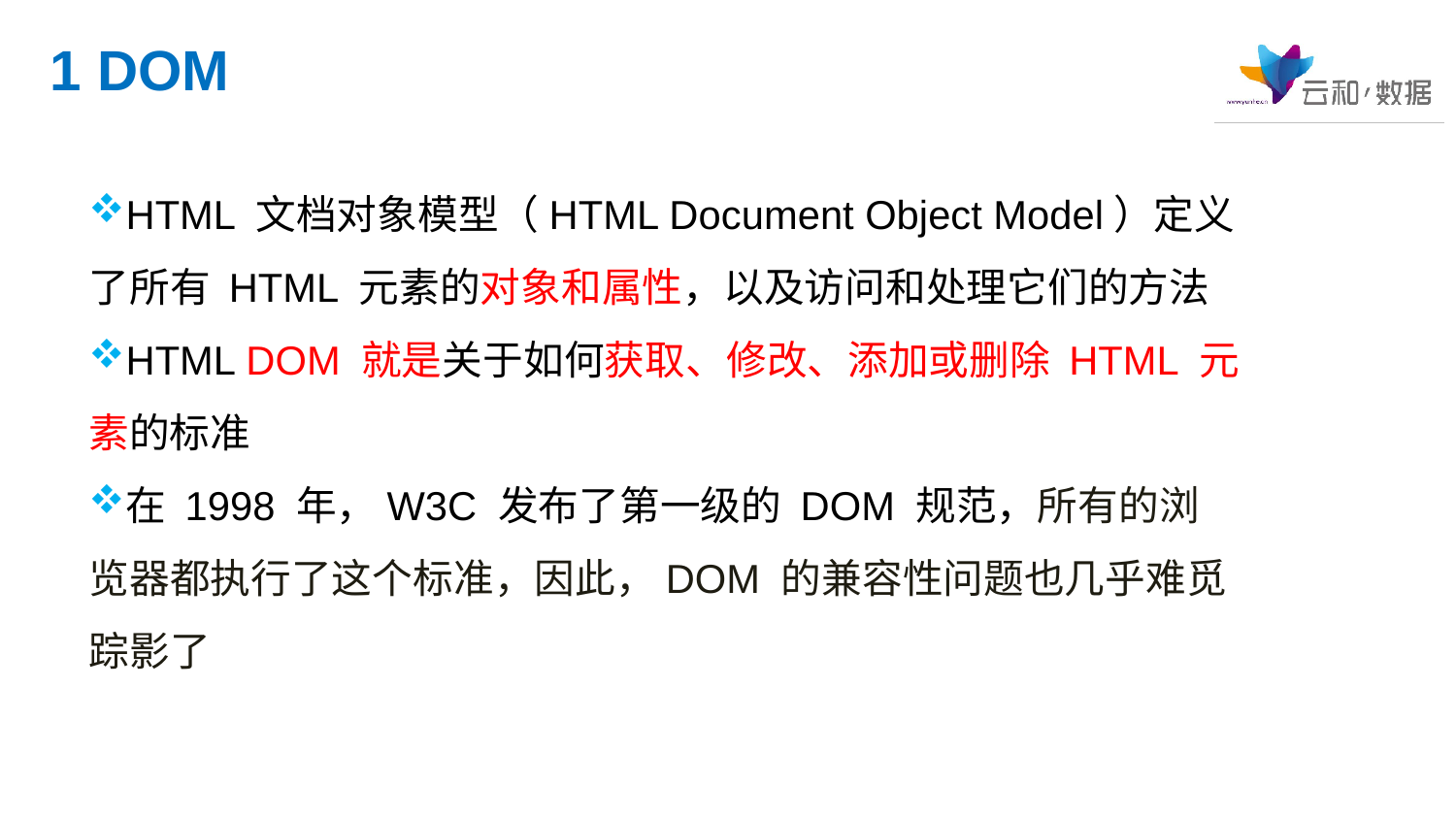

1 DOM
HTML 文档对象模型（HTML Document Object Model）定义了所有 HTML 元素的对象和属性，以及访问和处理它们的方法
HTML DOM 就是关于如何获取、修改、添加或删除 HTML 元素的标准
在 1998 年，W3C 发布了第一级的 DOM 规范，所有的浏览器都执行了这个标准，因此，DOM 的兼容性问题也几乎难觅踪影了
4